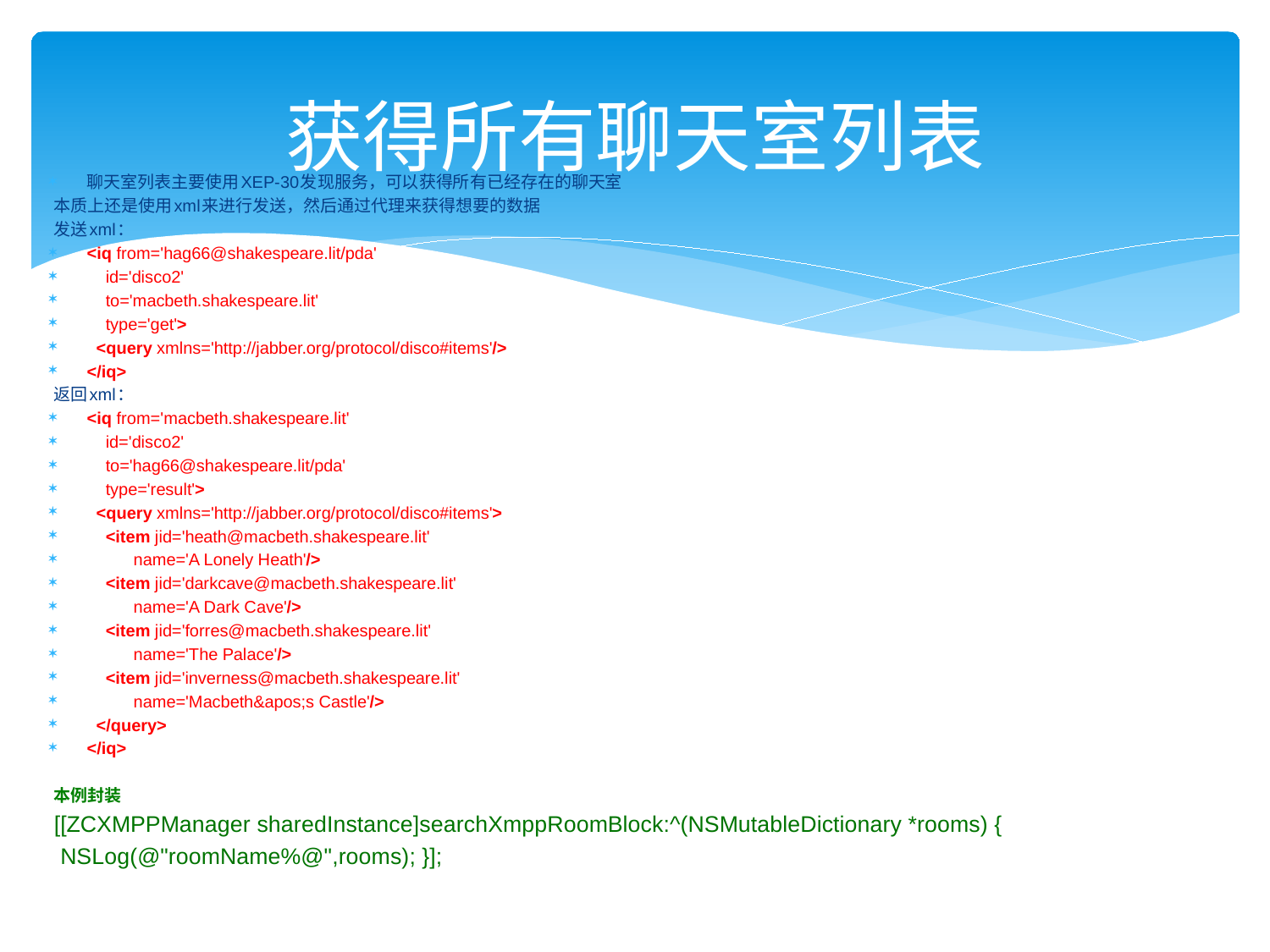

# 获得所有聊天室列表
聊天室列表主要使用XEP-30发现服务，可以获得所有已经存在的聊天室
本质上还是使用xml来进行发送，然后通过代理来获得想要的数据
发送xml：
<iq from='hag66@shakespeare.lit/pda'
    id='disco2'
    to='macbeth.shakespeare.lit'
    type='get'>
  <query xmlns='http://jabber.org/protocol/disco#items'/>
</iq>
返回xml：
<iq from='macbeth.shakespeare.lit'
    id='disco2'
    to='hag66@shakespeare.lit/pda'
    type='result'>
  <query xmlns='http://jabber.org/protocol/disco#items'>
    <item jid='heath@macbeth.shakespeare.lit'
          name='A Lonely Heath'/>
    <item jid='darkcave@macbeth.shakespeare.lit'
          name='A Dark Cave'/>
    <item jid='forres@macbeth.shakespeare.lit'
          name='The Palace'/>
    <item jid='inverness@macbeth.shakespeare.lit'
          name='Macbeth&apos;s Castle'/>
  </query>
</iq>

本例封装
[[ZCXMPPManager sharedInstance]searchXmppRoomBlock:^(NSMutableDictionary *rooms) {
 NSLog(@"roomName%@",rooms); }];